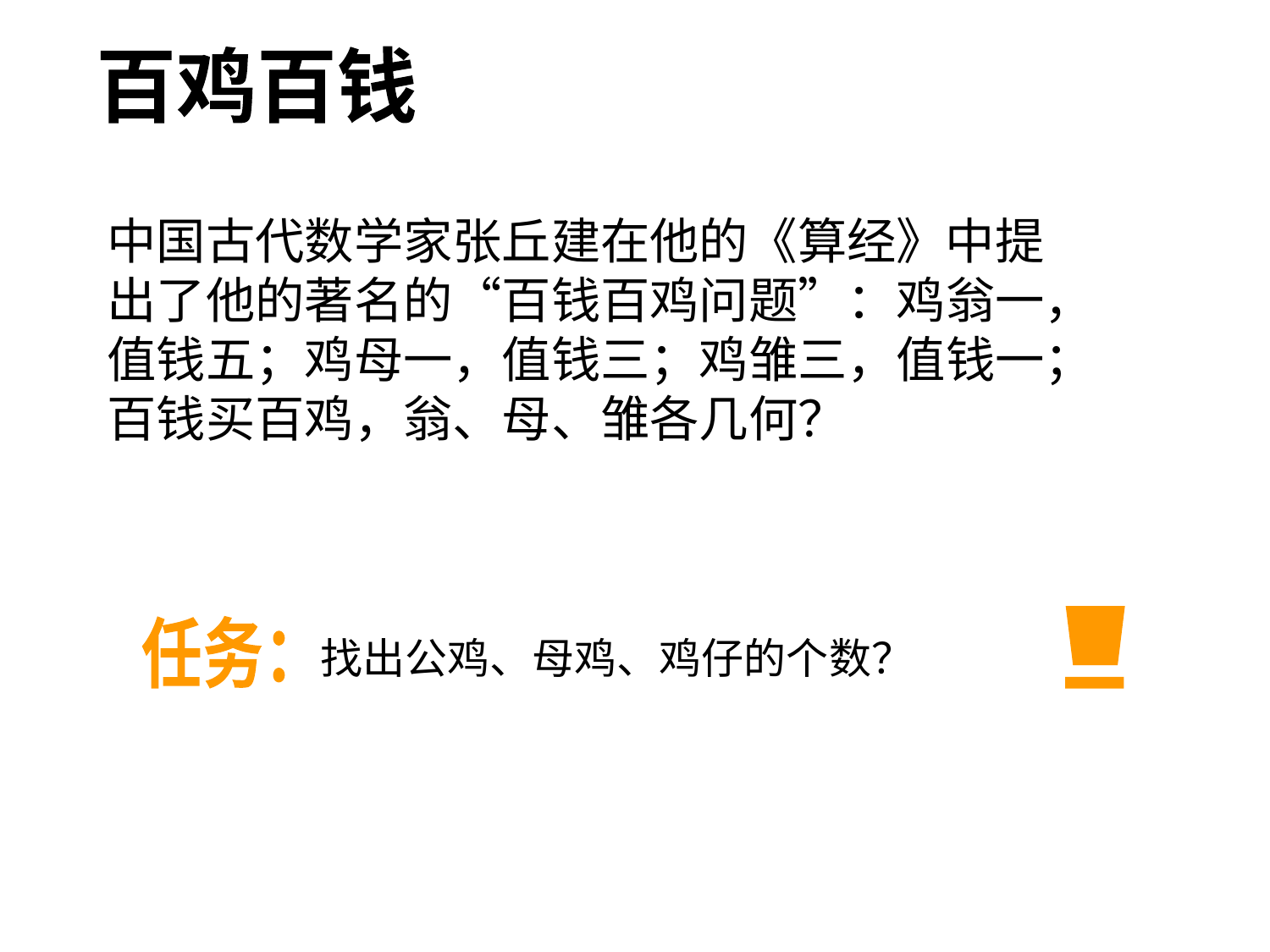

百鸡百钱
中国古代数学家张丘建在他的《算经》中提
出了他的著名的“百钱百鸡问题”：鸡翁一，
值钱五；鸡母一，值钱三；鸡雏三，值钱一；
百钱买百鸡，翁、母、雏各几何？
!
任务：
找出公鸡、母鸡、鸡仔的个数？